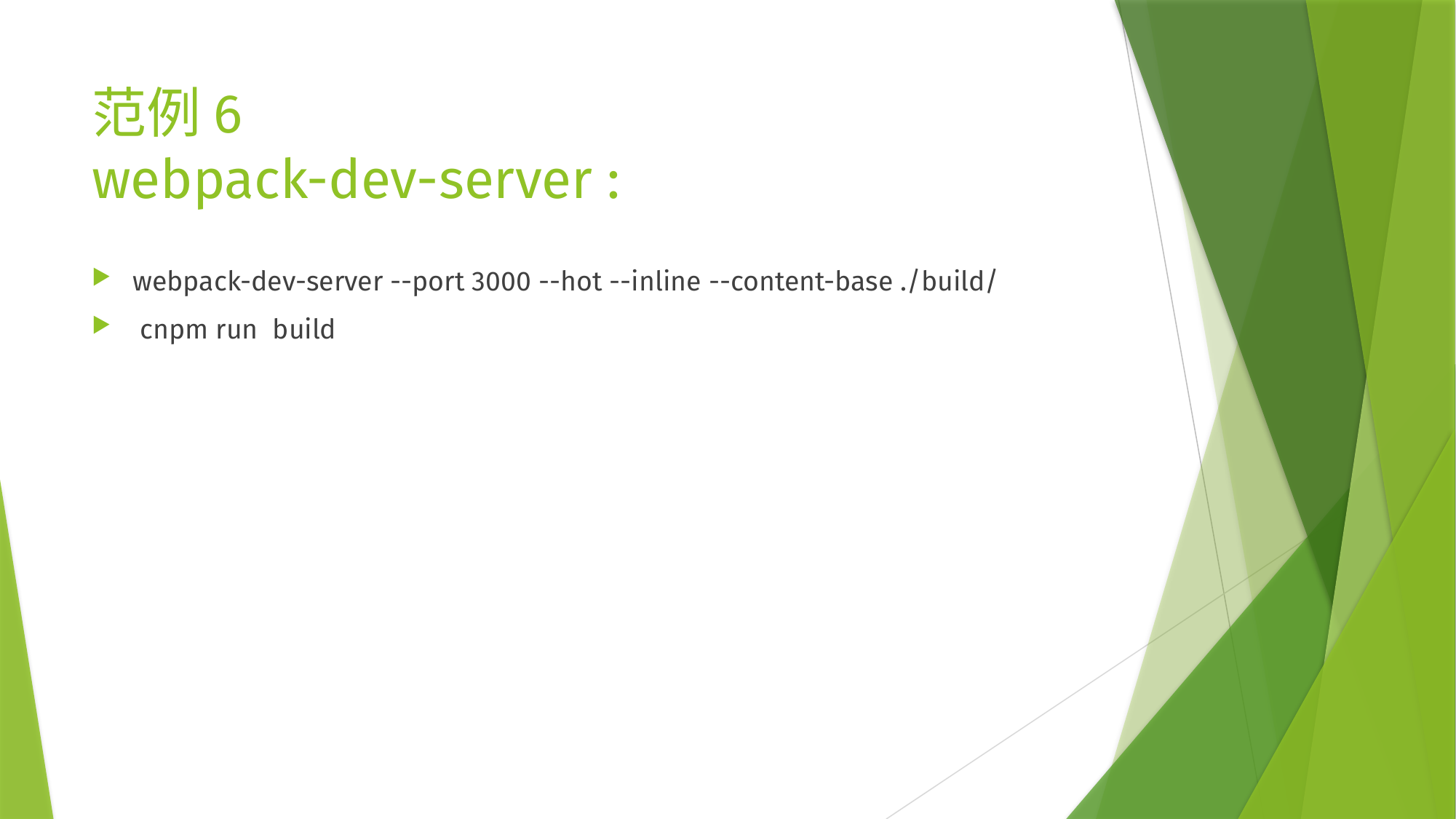

# 范例6 webpack-dev-server :
webpack-dev-server --port 3000 --hot --inline --content-base ./build/
 cnpm run  build